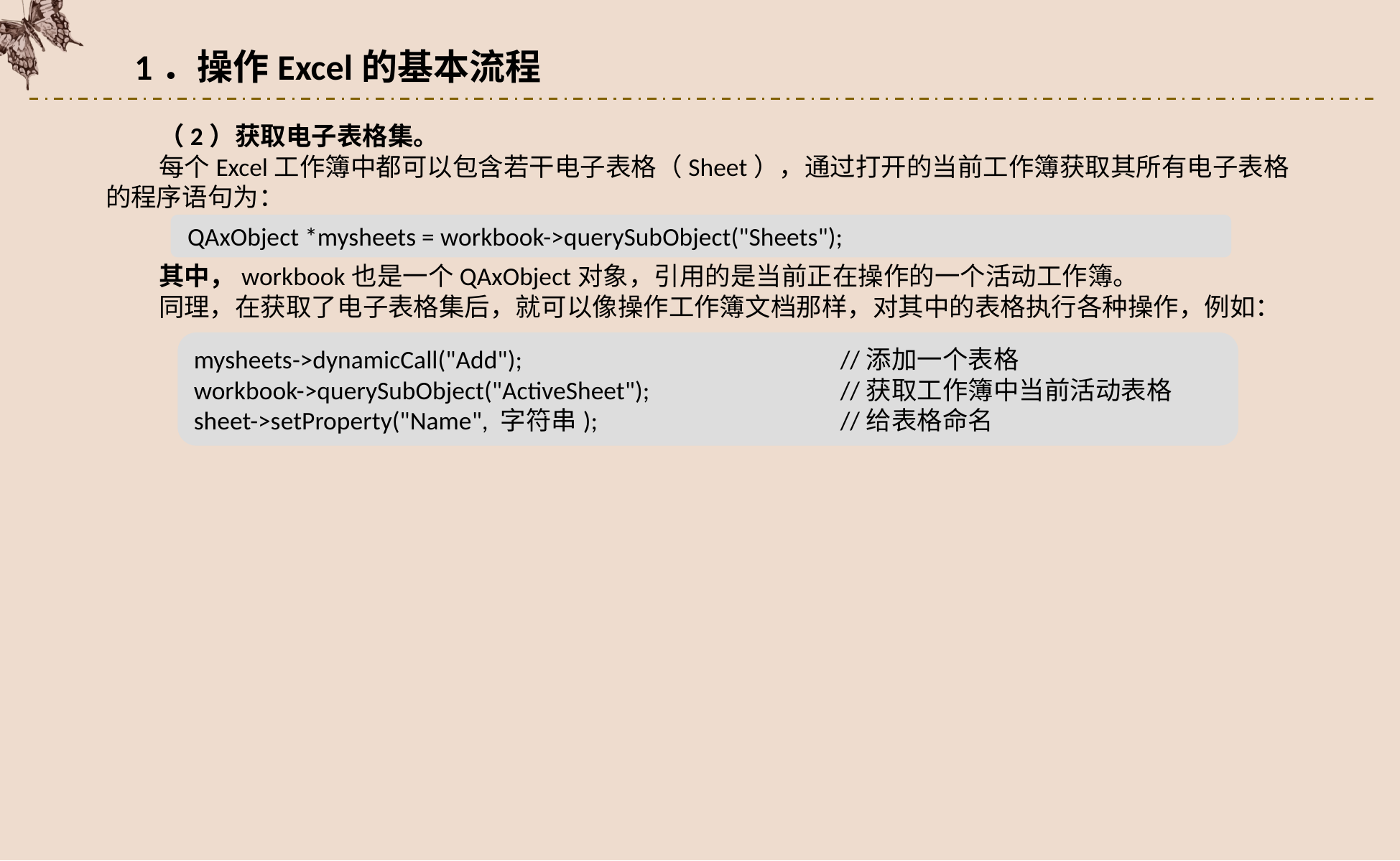

1．操作Excel的基本流程
（2）获取电子表格集。
每个Excel工作簿中都可以包含若干电子表格（Sheet），通过打开的当前工作簿获取其所有电子表格的程序语句为：
     QAxObject *mysheets = workbook->querySubObject("Sheets");
其中，workbook也是一个QAxObject对象，引用的是当前正在操作的一个活动工作簿。
同理，在获取了电子表格集后，就可以像操作工作簿文档那样，对其中的表格执行各种操作，例如：

mysheets->dynamicCall("Add");			//添加一个表格
workbook->querySubObject("ActiveSheet");		//获取工作簿中当前活动表格
sheet->setProperty("Name", 字符串);			//给表格命名